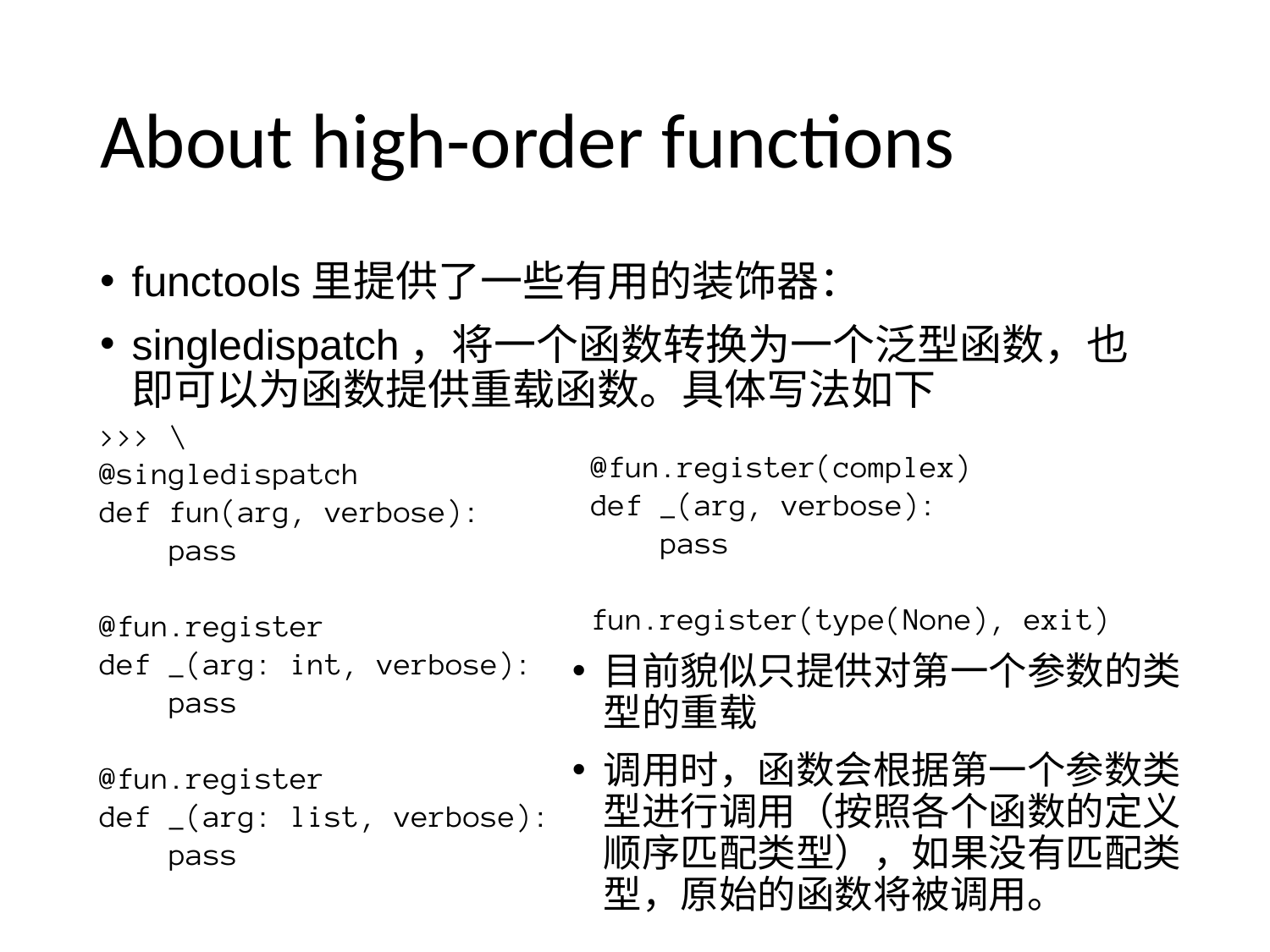

# About high-order functions
functools里提供了一些有用的装饰器：
singledispatch，将一个函数转换为一个泛型函数，也即可以为函数提供重载函数。具体写法如下

@fun.register(complex)
def _(arg, verbose):
    pass

fun.register(type(None), exit)

>>> \
@singledispatch
def fun(arg, verbose):
    pass

@fun.register
def _(arg: int, verbose):
    pass

@fun.register
def _(arg: list, verbose):
    pass
目前貌似只提供对第一个参数的类型的重载
调用时，函数会根据第一个参数类型进行调用（按照各个函数的定义顺序匹配类型），如果没有匹配类型，原始的函数将被调用。